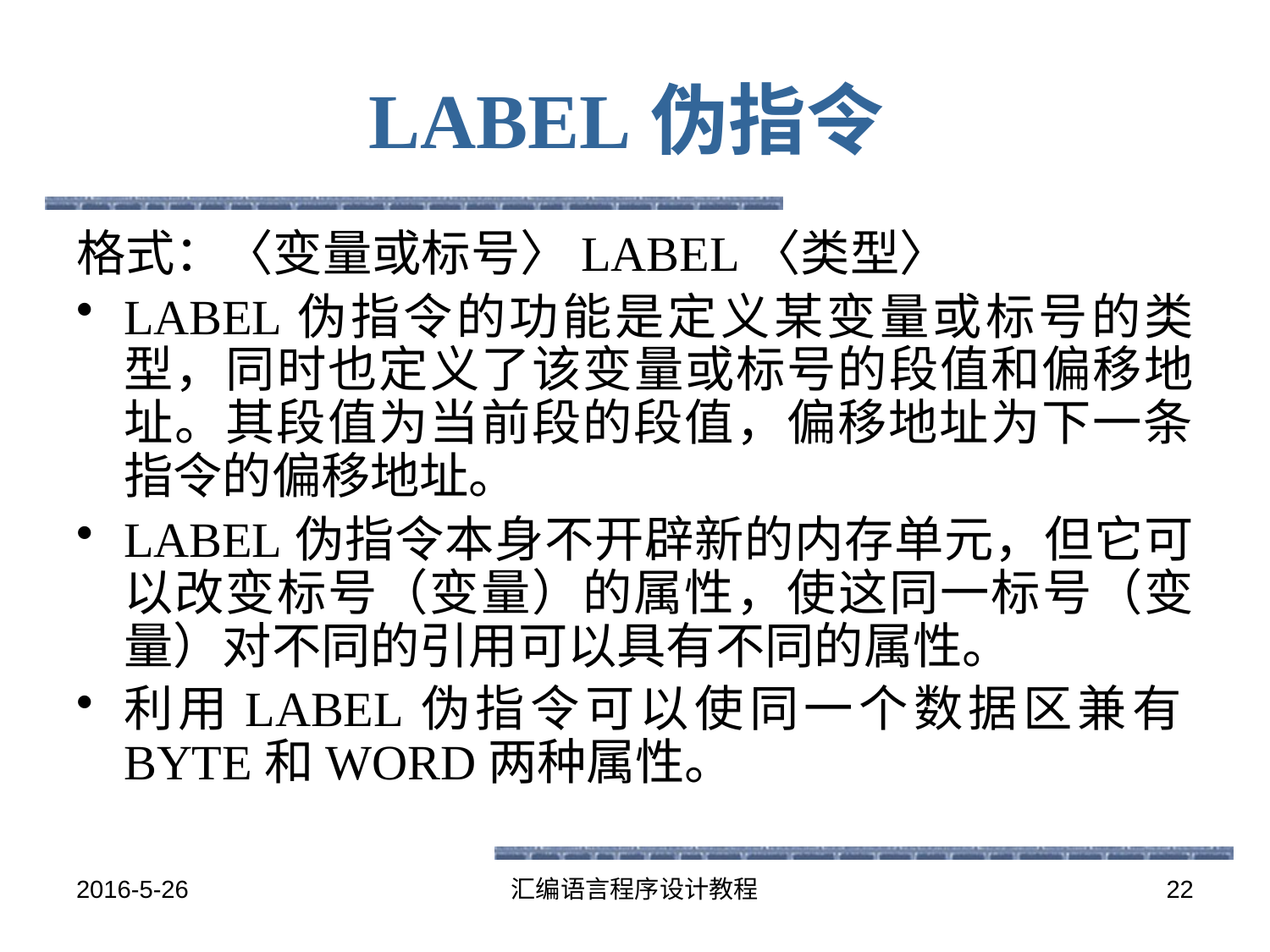

# LABEL伪指令
格式：〈变量或标号〉LABEL〈类型〉
LABEL伪指令的功能是定义某变量或标号的类型，同时也定义了该变量或标号的段值和偏移地址。其段值为当前段的段值，偏移地址为下一条指令的偏移地址。
LABEL伪指令本身不开辟新的内存单元，但它可以改变标号（变量）的属性，使这同一标号（变量）对不同的引用可以具有不同的属性。
利用LABEL伪指令可以使同一个数据区兼有BYTE和WORD两种属性。
2016-5-26
汇编语言程序设计教程
22